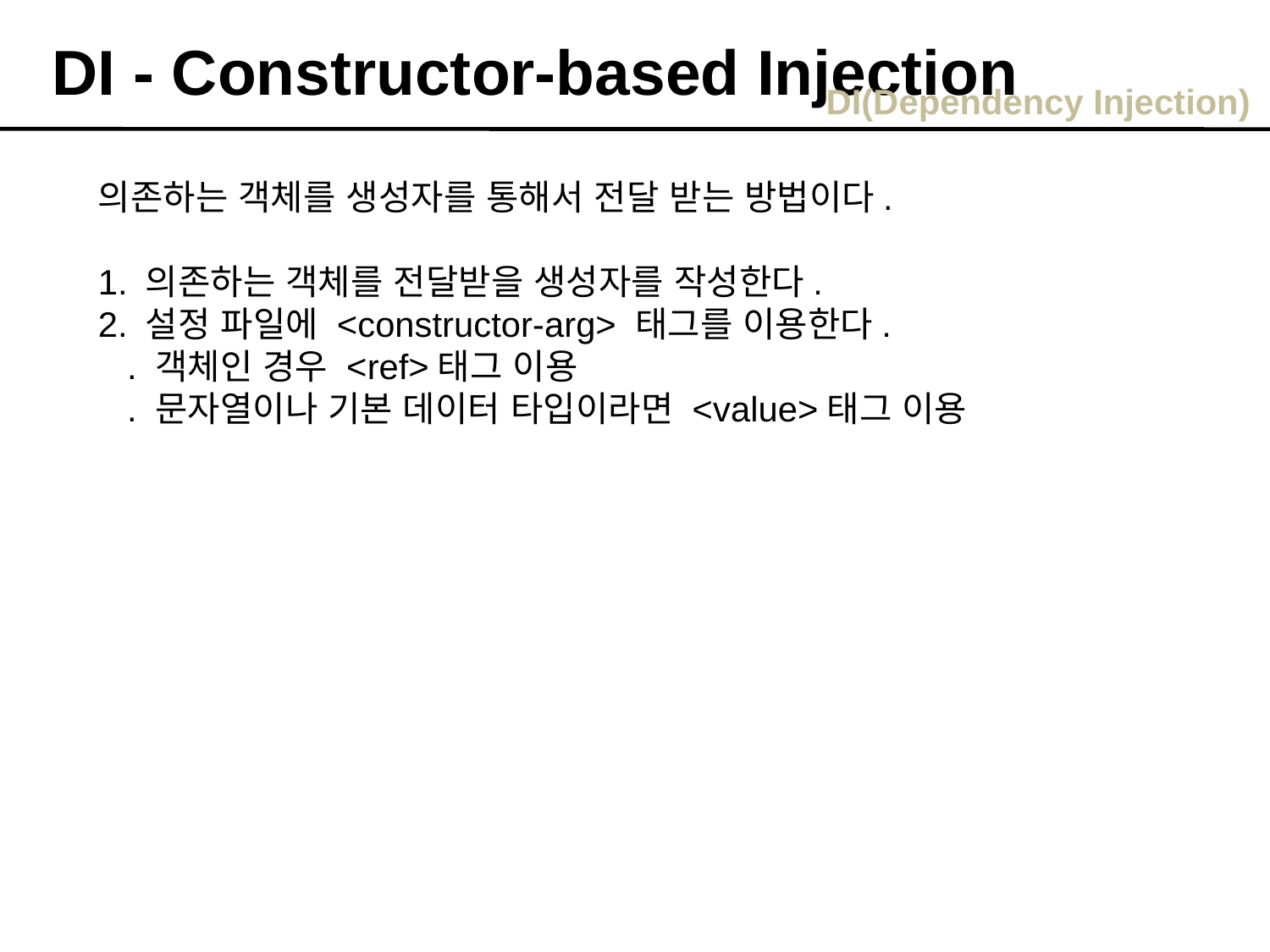

DI - Constructor-based Injection
DI(Dependency Injection)
의존하는 객체를 생성자를 통해서 전달 받는 방법이다.

1. 의존하는 객체를 전달받을 생성자를 작성한다.
2. 설정 파일에 <constructor-arg> 태그를 이용한다.
   . 객체인 경우 <ref>태그 이용
   . 문자열이나 기본 데이터 타입이라면 <value>태그 이용